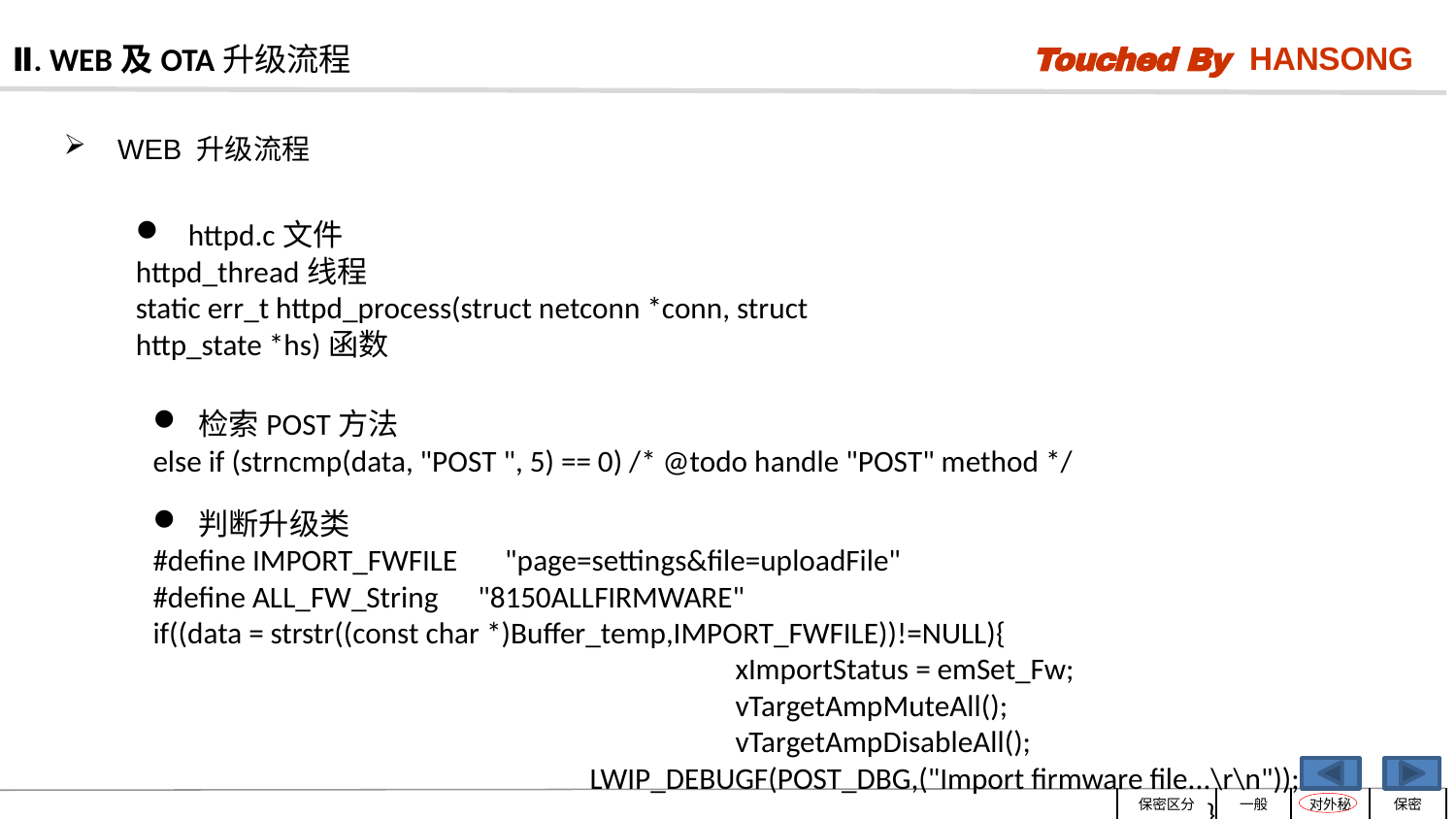

Ⅱ. WEB及OTA升级流程

 WEB 升级流程
 httpd.c文件
httpd_thread线程
static err_t httpd_process(struct netconn *conn, struct http_state *hs)函数
检索POST方法
else if (strncmp(data, "POST ", 5) == 0) /* @todo handle "POST" method */
判断升级类
#define IMPORT_FWFILE       "page=settings&file=uploadFile"
#define ALL_FW_String	     "8150ALLFIRMWARE"
if((data = strstr((const char *)Buffer_temp,IMPORT_FWFILE))!=NULL){
				xImportStatus = emSet_Fw;
				vTargetAmpMuteAll();
				vTargetAmpDisableAll();
			LWIP_DEBUGF(POST_DBG,("Import firmware file...\r\n"));
							     }